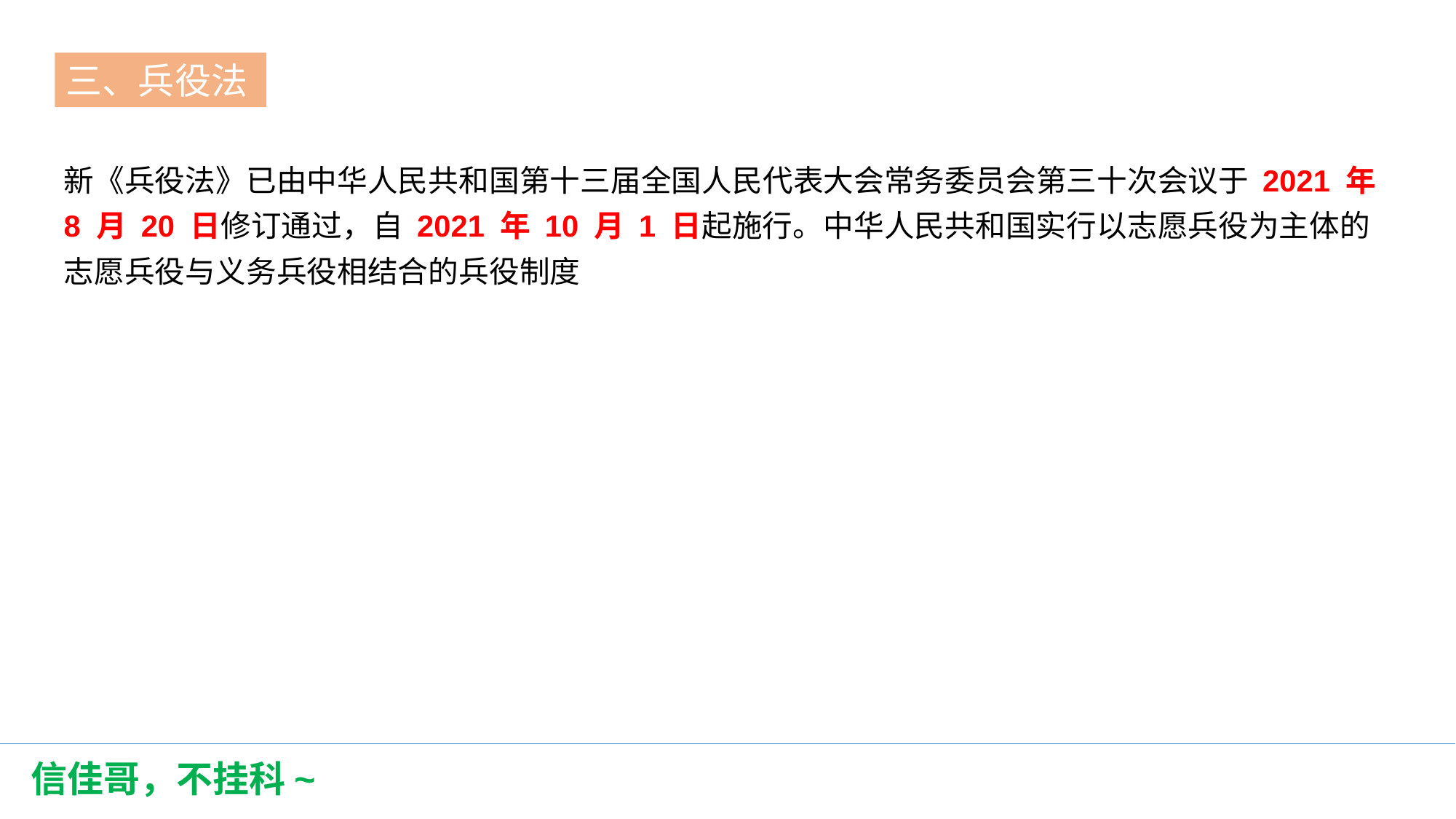

三、兵役法
第一节
新《兵役法》已由中华人民共和国第十三届全国人民代表大会常务委员会第三十次会议于 2021 年 8 月 20 日修订通过，自 2021 年 10 月 1 日起施行。中华人民共和国实行以志愿兵役为主体的志愿兵役与义务兵役相结合的兵役制度